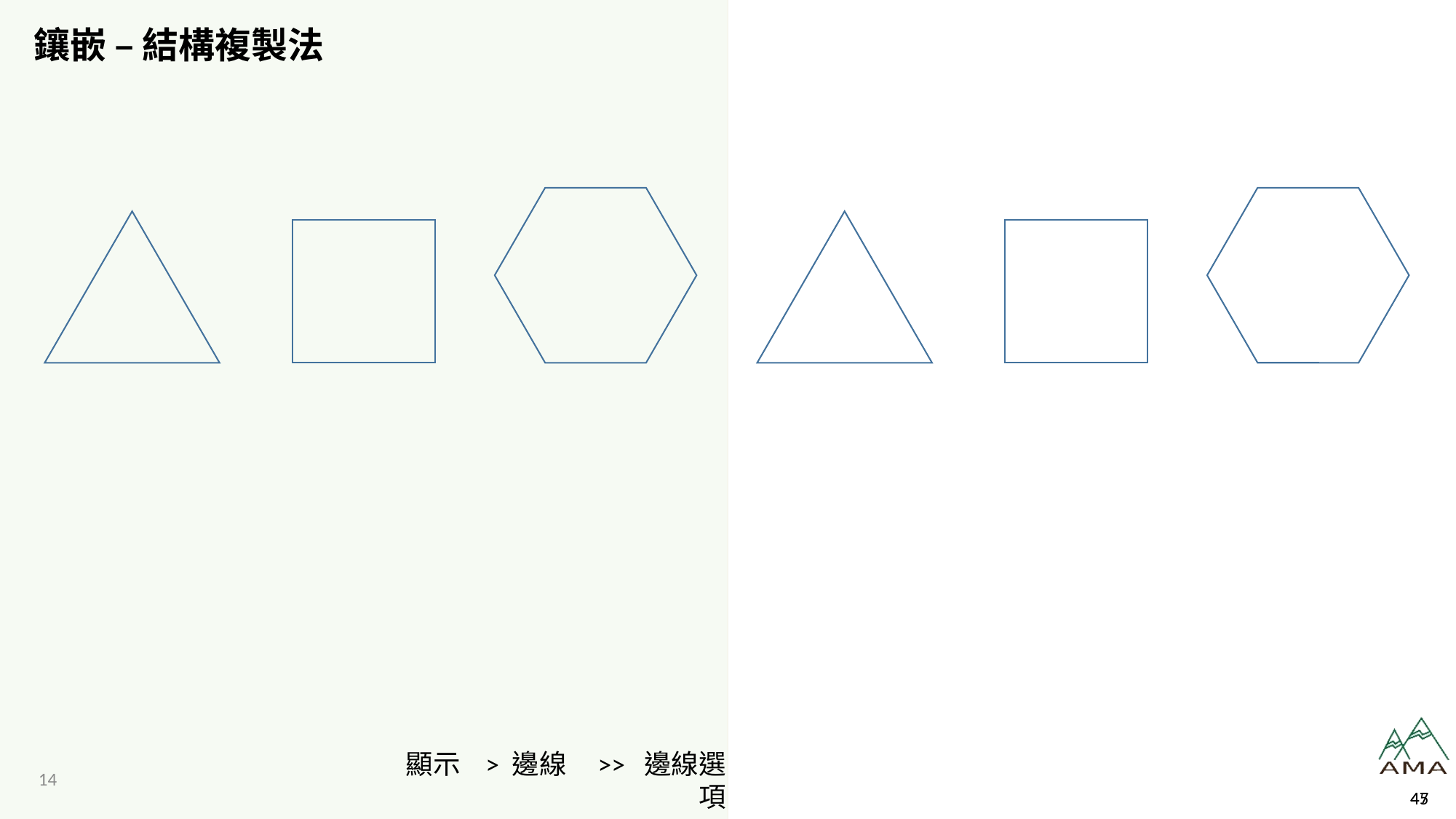

# 鑲嵌 – 結構複製法

顯示   > 邊線    >>  邊線選項
45
47